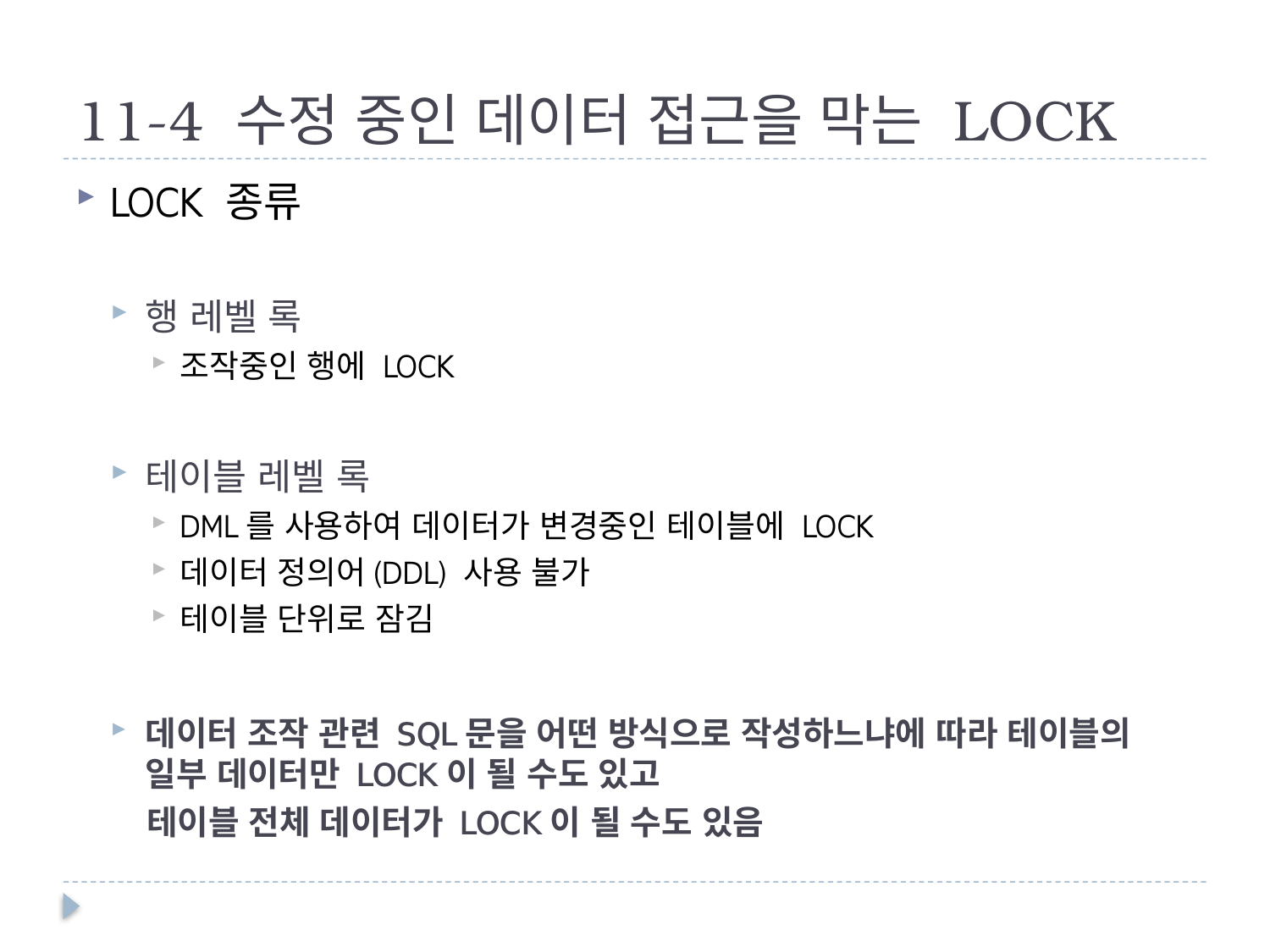

# 11-4 수정 중인 데이터 접근을 막는 LOCK
LOCK 종류

행 레벨 록
조작중인 행에 LOCK

테이블 레벨 록
DML를 사용하여 데이터가 변경중인 테이블에 LOCK
데이터 정의어(DDL) 사용 불가
테이블 단위로 잠김

데이터 조작 관련 SQL문을 어떤 방식으로 작성하느냐에 따라 테이블의 일부 데이터만 LOCK이 될 수도 있고
   테이블 전체 데이터가 LOCK이 될 수도 있음